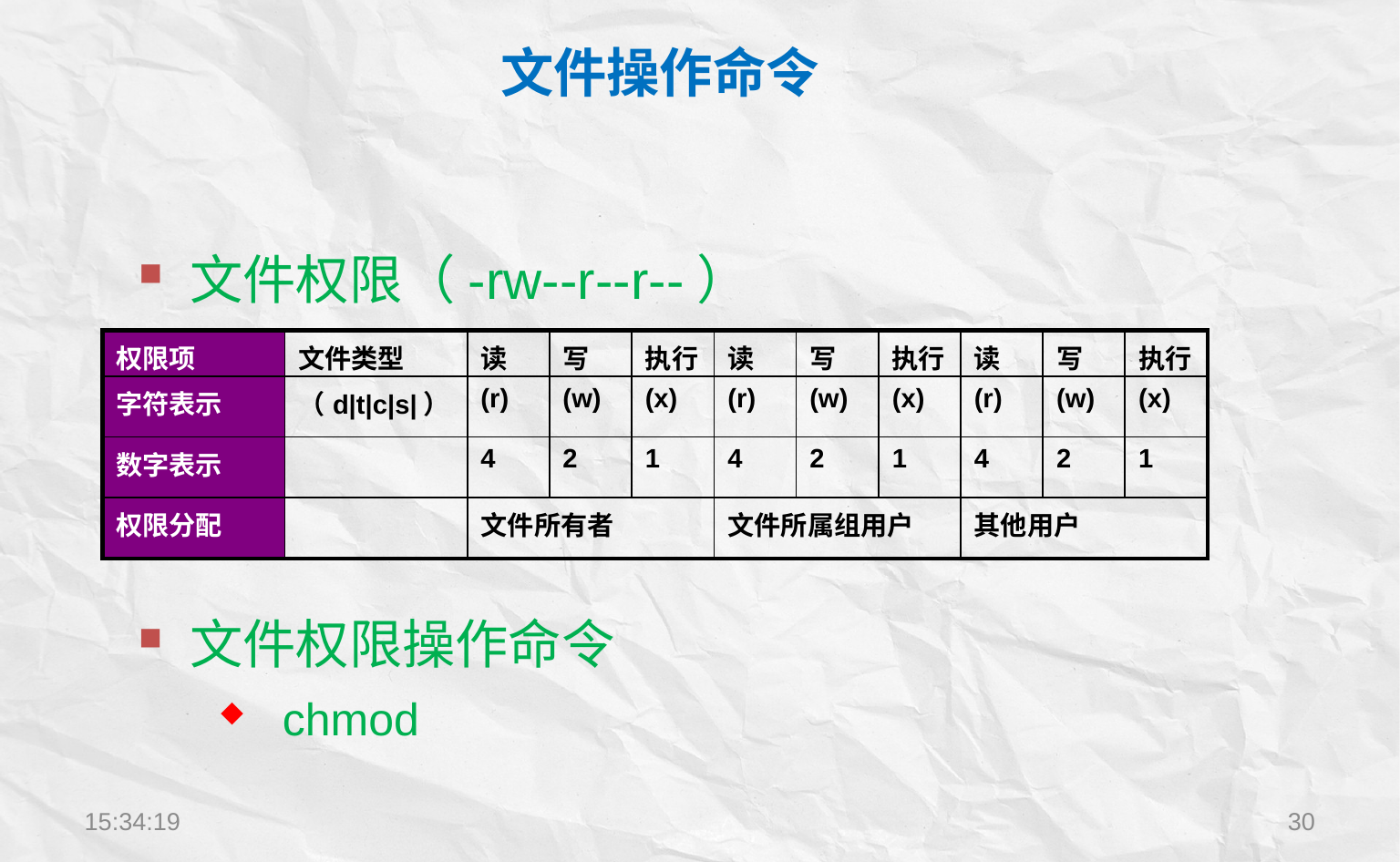

文件操作命令
文件权限（-rw--r--r--）
| 权限项 | 文件类型 | 读 | 写 | 执行 | 读 | 写 | 执行 | 读 | 写 | 执行 |
| --- | --- | --- | --- | --- | --- | --- | --- | --- | --- | --- |
| 字符表示 | （d|t|c|s|） | (r) | (w) | (x) | (r) | (w) | (x) | (r) | (w) | (x) |
| 数字表示 |  | 4 | 2 | 1 | 4 | 2 | 1 | 4 | 2 | 1 |
| 权限分配 |  | 文件所有者 |  |  | 文件所属组用户 |  |  | 其他用户 |  |  |
文件权限操作命令
 chmod
15:34:19
30